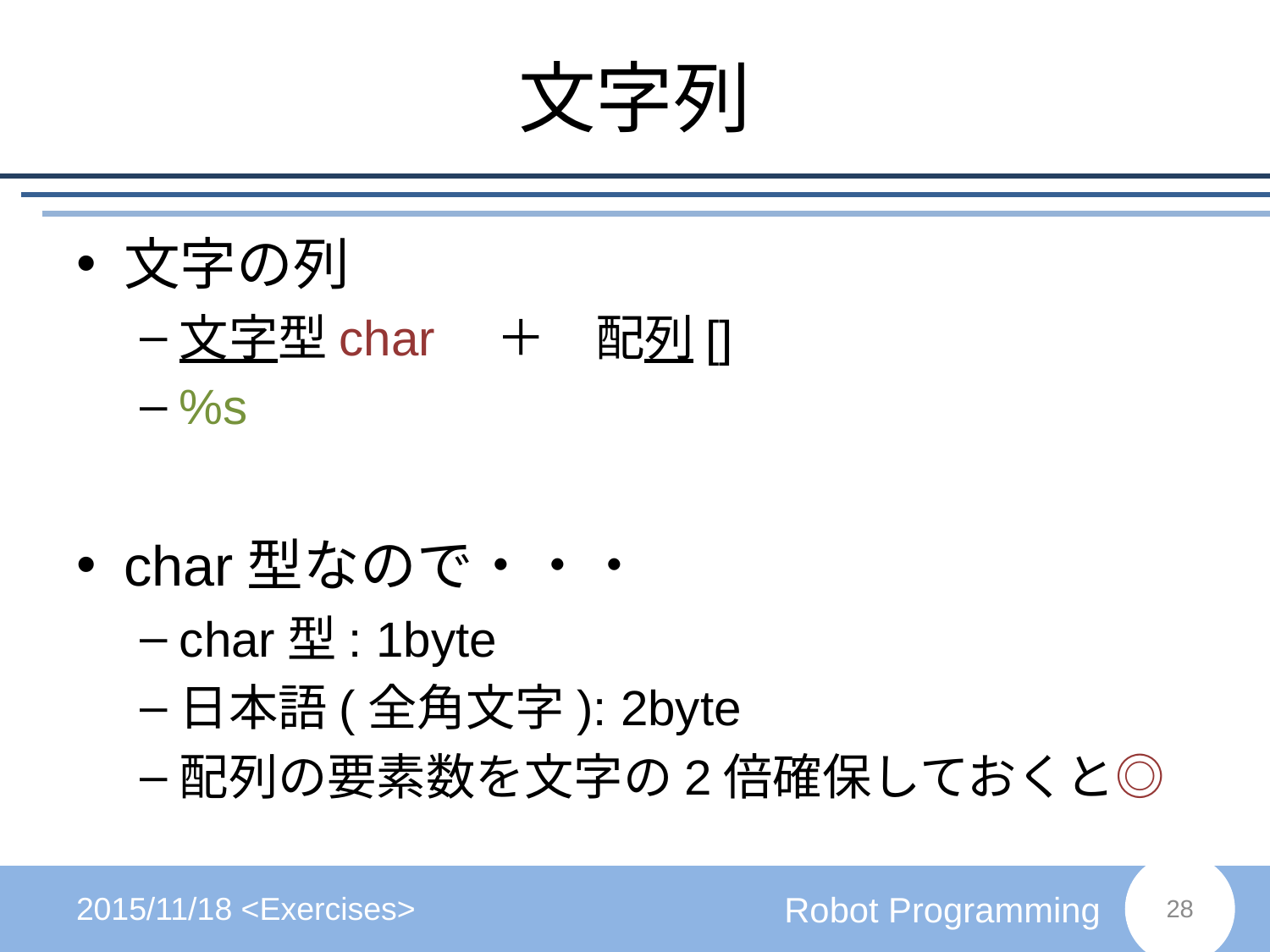

# 文字列
文字の列
文字型char　＋　配列[]
%s

char型なので・・・
char型: 1byte
日本語(全角文字): 2byte
配列の要素数を文字の2倍確保しておくと◎
2015/11/18 <Exercises>
28